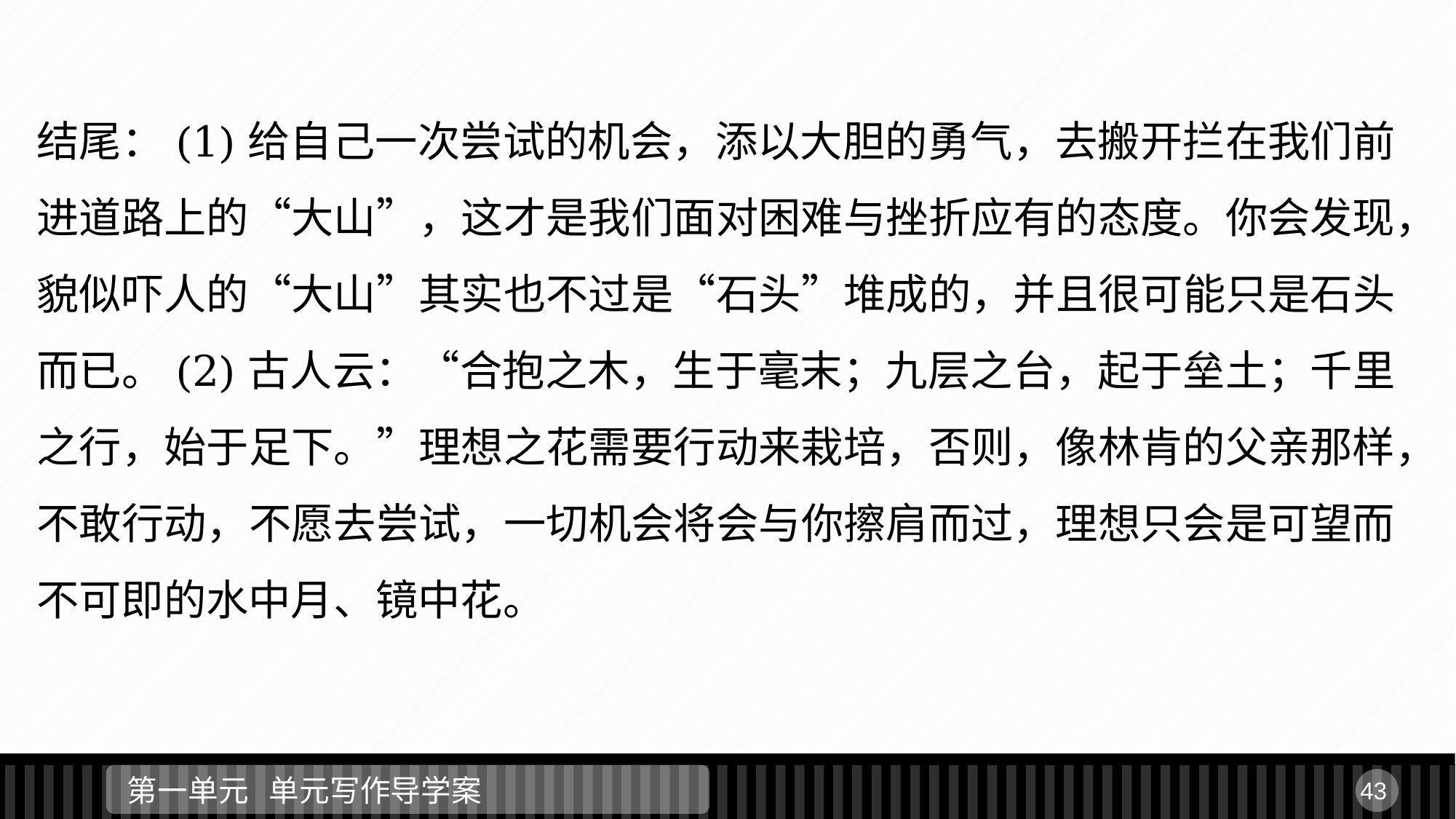

结尾：(1)给自己一次尝试的机会，添以大胆的勇气，去搬开拦在我们前进道路上的“大山”，这才是我们面对困难与挫折应有的态度。你会发现，貌似吓人的“大山”其实也不过是“石头”堆成的，并且很可能只是石头而已。(2)古人云：“合抱之木，生于毫末；九层之台，起于垒土；千里之行，始于足下。”理想之花需要行动来栽培，否则，像林肯的父亲那样，不敢行动，不愿去尝试，一切机会将会与你擦肩而过，理想只会是可望而不可即的水中月、镜中花。